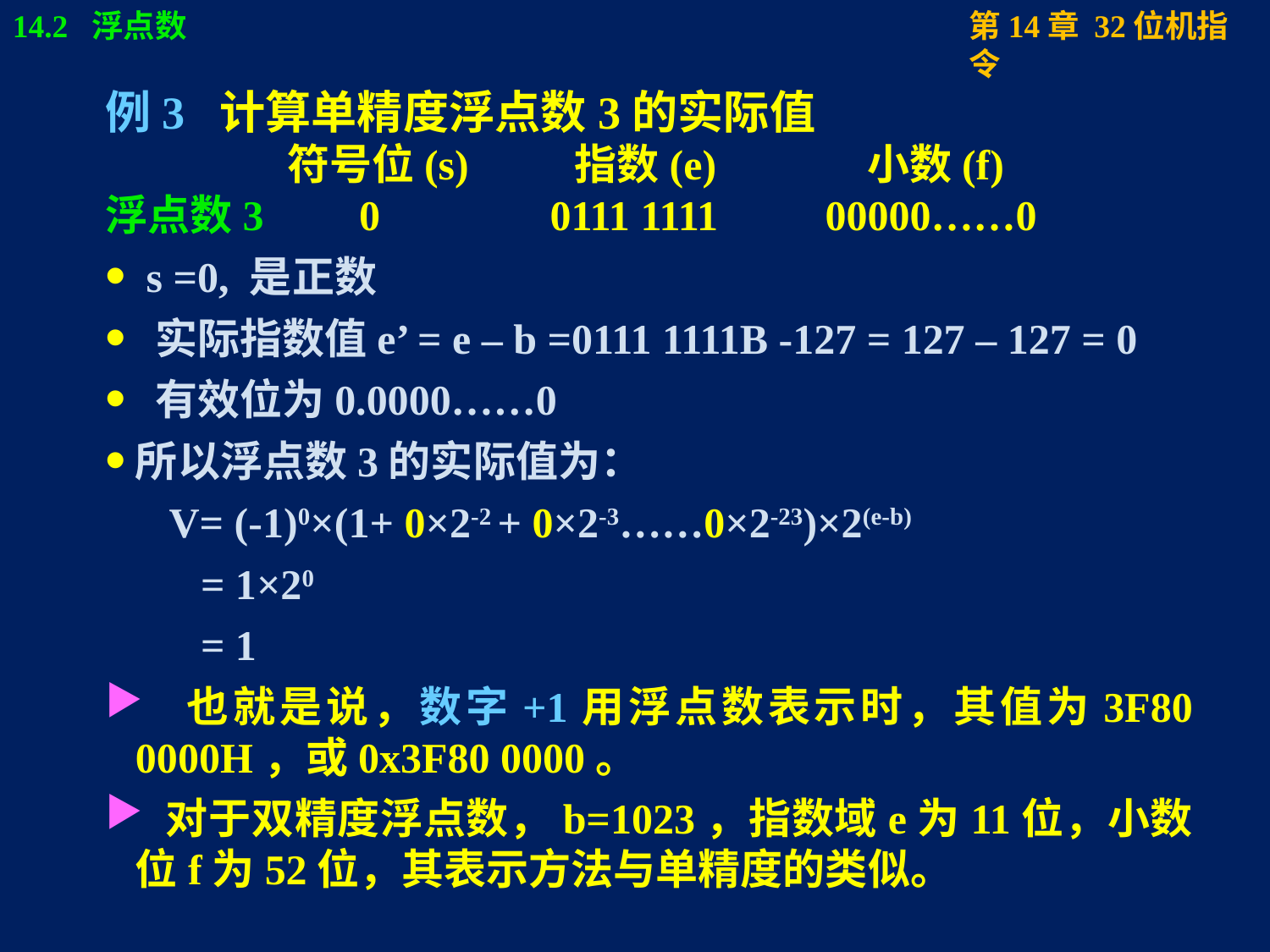

例3  计算单精度浮点数3的实际值
                  符号位(s)         指数(e)	           小数(f)
浮点数3         0	      0111 1111	        00000……0
 s =0, 是正数
 实际指数值e’ = e – b =0111 1111B -127 = 127 – 127 = 0
 有效位为0.0000……0
所以浮点数3的实际值为：
      V= (-1)0×(1+ 0×2-2 + 0×2-3……0×2-23)×2(e-b)
         = 1×20
         = 1
  也就是说，数字+1用浮点数表示时，其值为3F80 0000H，或0x3F80 0000。
 对于双精度浮点数，b=1023，指数域e为11位，小数位f为52位，其表示方法与单精度的类似。